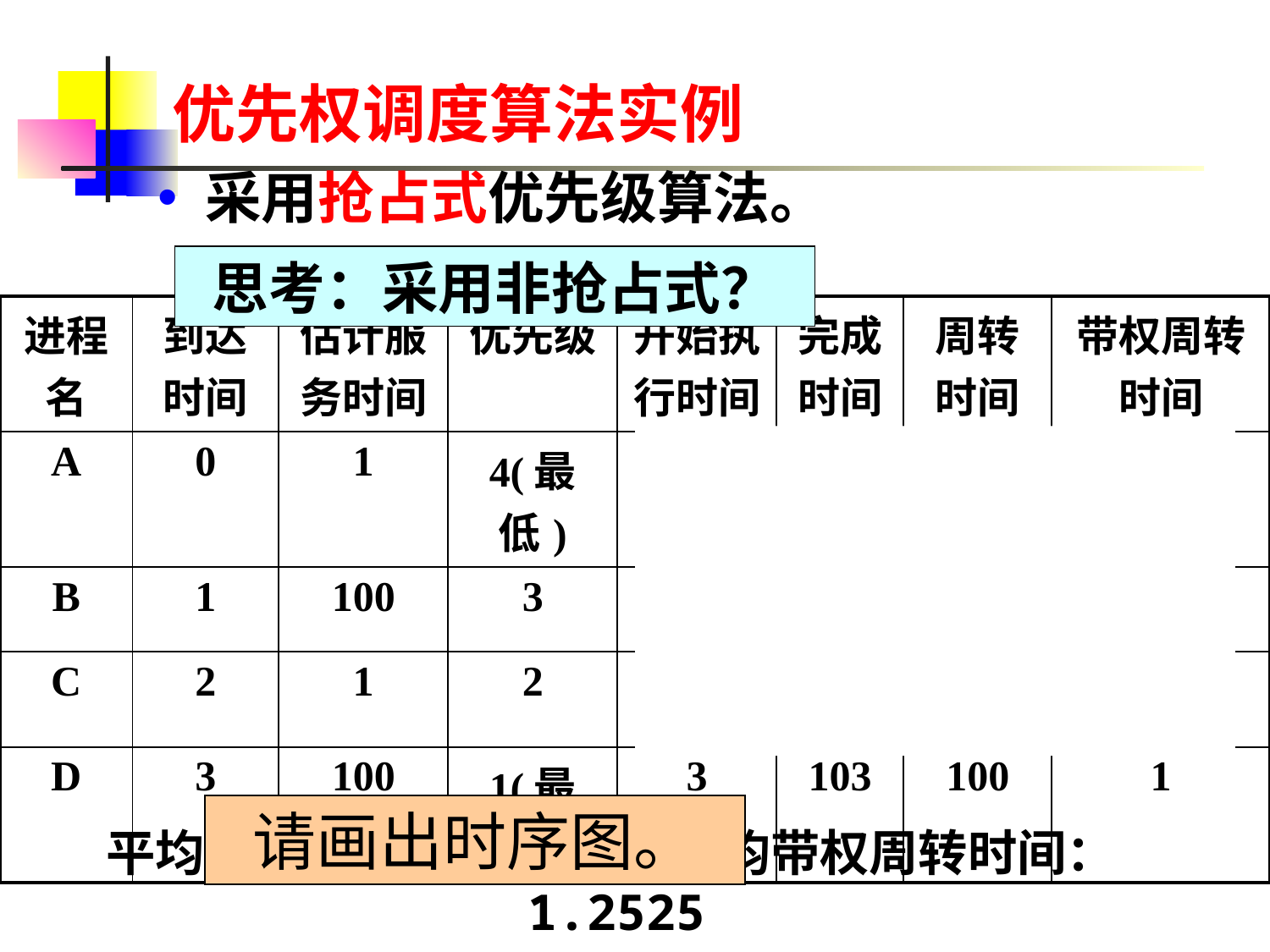

# 优先权调度算法实例
采用抢占式优先级算法。
思考：采用非抢占式？
| 进程名 | 到达时间 | 估计服务时间 | 优先级 | 开始执行时间 | 完成时间 | 周转时间 | 带权周转时间 |
| --- | --- | --- | --- | --- | --- | --- | --- |
| A | 0 | 1 | 4(最低) | 0 | 1 | 1 | 1 |
| B | 1 | 100 | 3 | 1 | 202 | 201 | 2.01 |
| C | 2 | 1 | 2 | 2 | 3 | 1 | 1 |
| D | 3 | 100 | 1(最高) | 3 | 103 | 100 | 1 |

请画出时序图。
平均周转时间：75.75；平均带权周转时间：1.2525